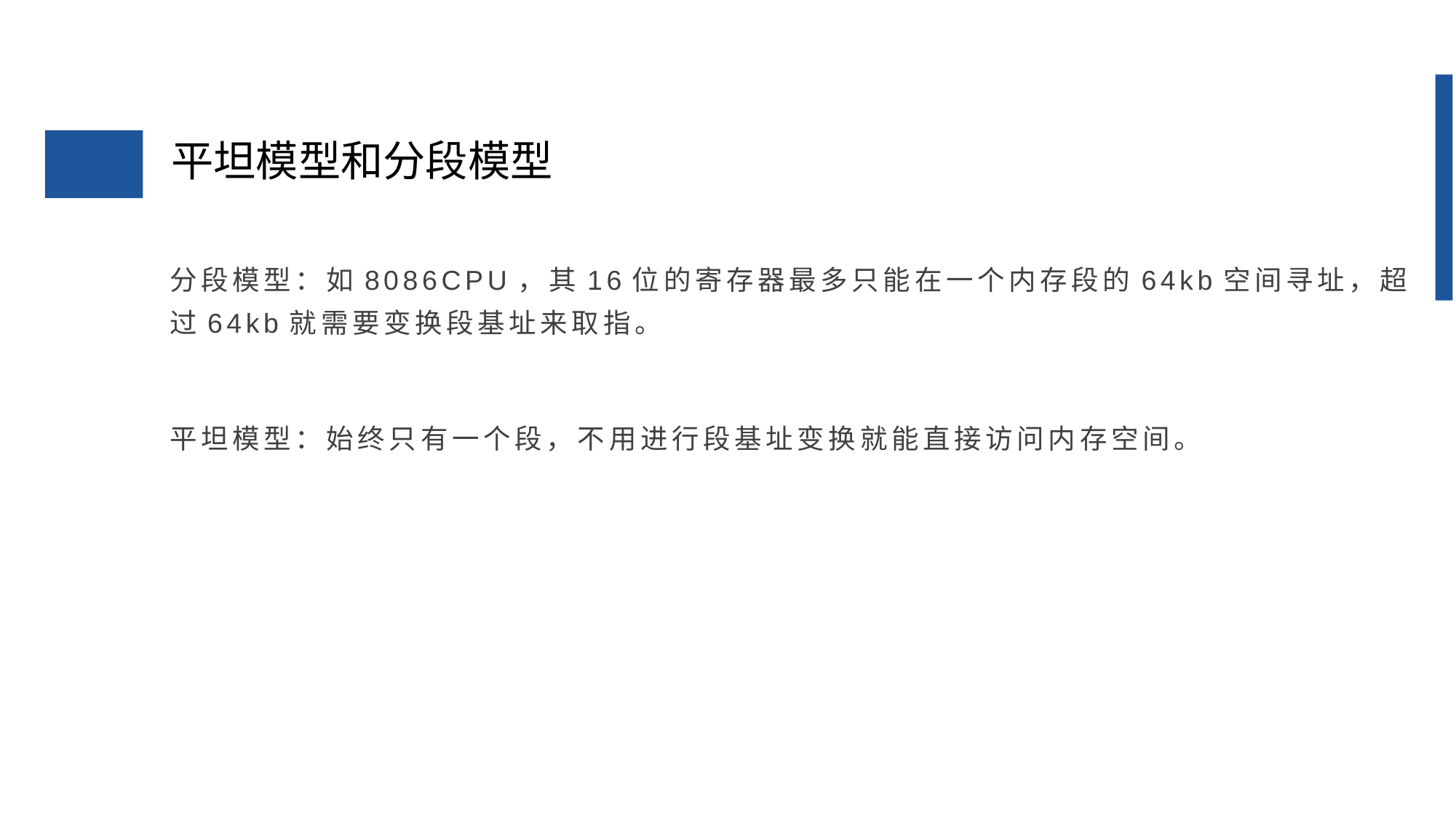

平坦模型和分段模型

分段模型：如8086CPU，其16位的寄存器最多只能在一个内存段的64kb空间寻址，超过64kb就需要变换段基址来取指。

平坦模型：始终只有一个段，不用进行段基址变换就能直接访问内存空间。